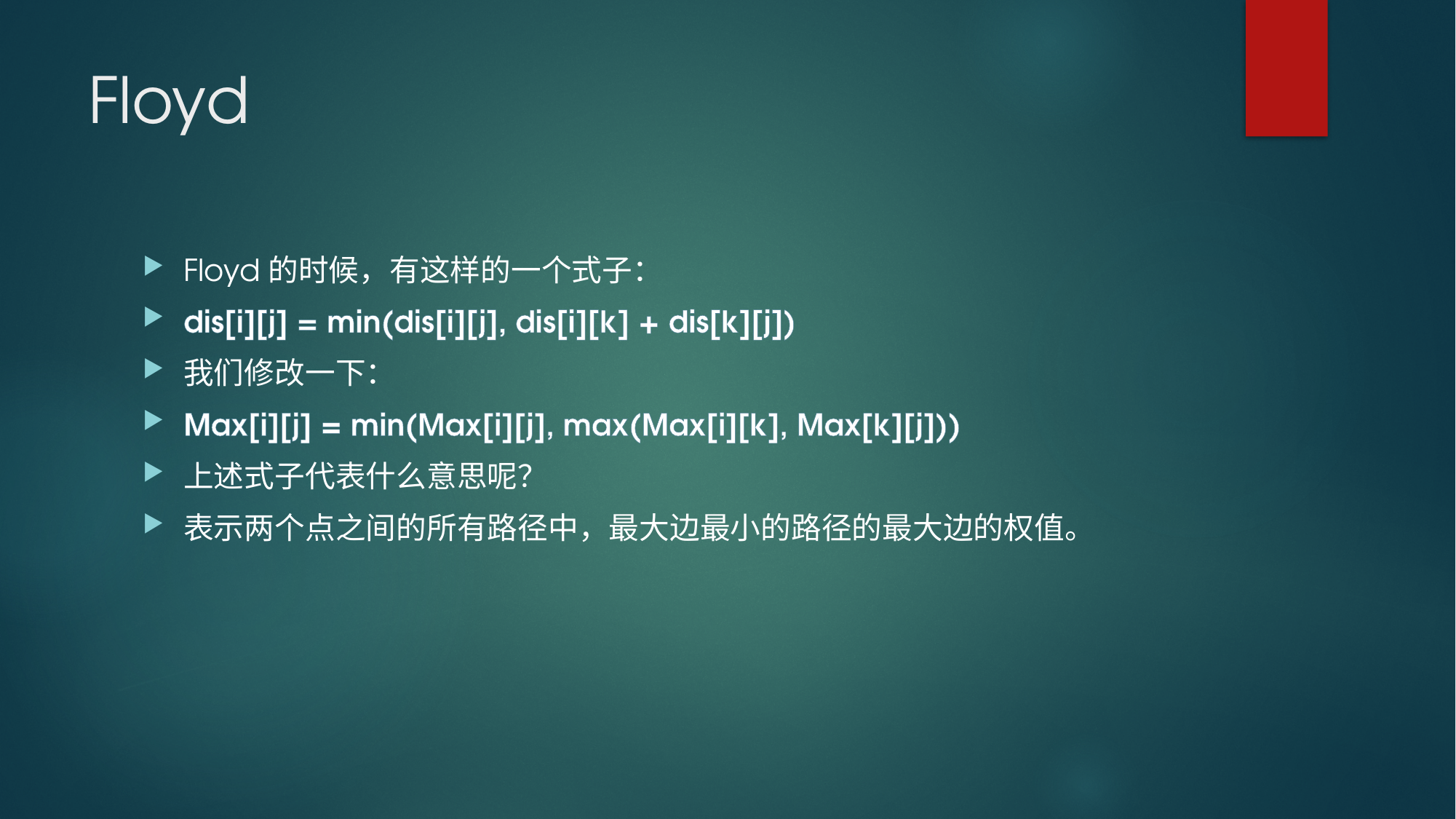

# Floyd
Floyd的时候，有这样的一个式子：
dis[i][j] = min(dis[i][j], dis[i][k] + dis[k][j])
我们修改一下：
Max[i][j] = min(Max[i][j], max(Max[i][k], Max[k][j]))
上述式子代表什么意思呢？
表示两个点之间的所有路径中，最大边最小的路径的最大边的权值。